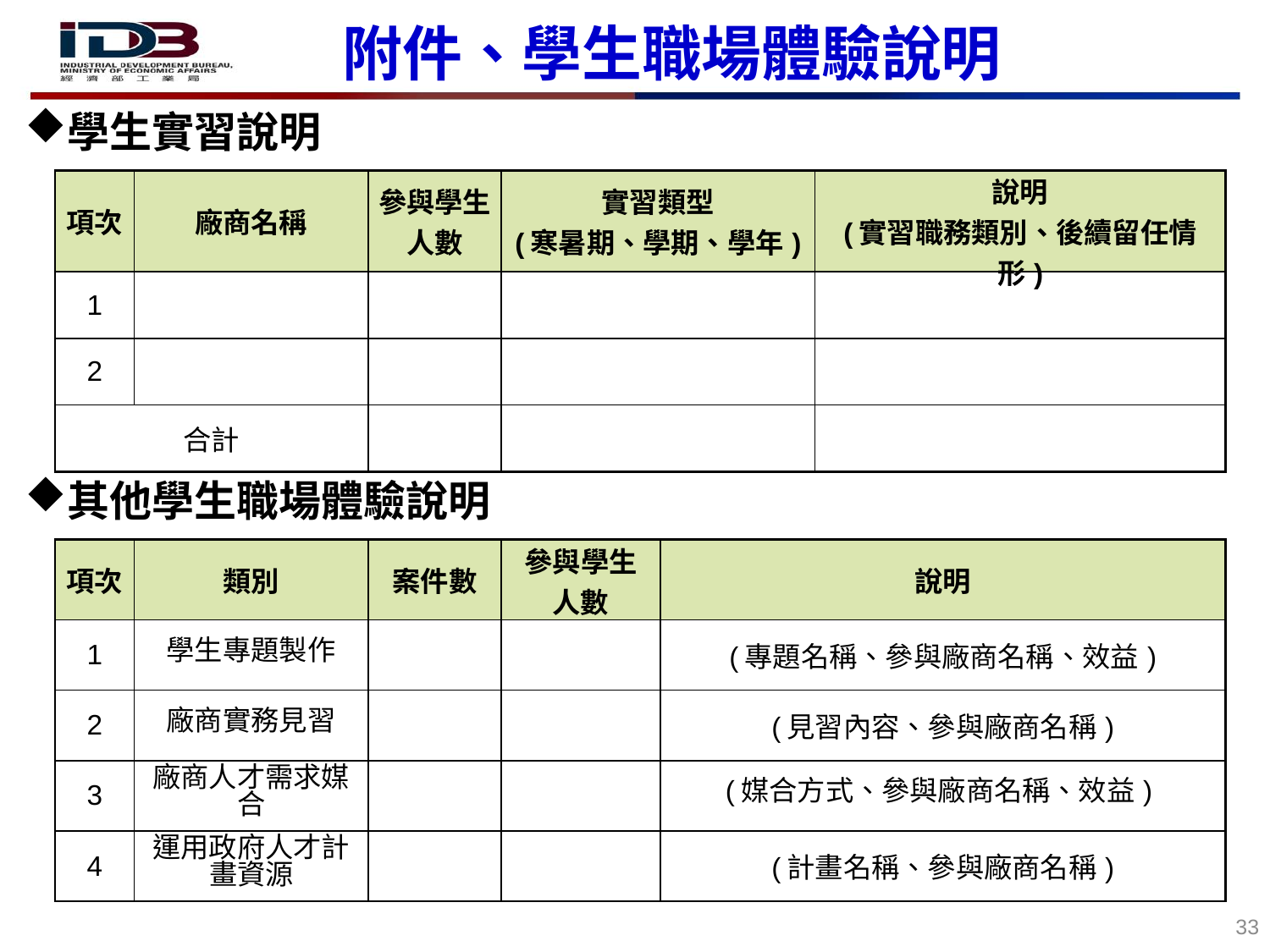

附件、學生職場體驗說明
學生實習說明
| 項次 | 廠商名稱 | 參與學生人數 | 實習類型 (寒暑期、學期、學年) | 說明 (實習職務類別、後續留任情形) |
| --- | --- | --- | --- | --- |
| 1 |  |  |  |  |
| 2 |  |  |  |  |
| 合計 |  |  |  |  |
其他學生職場體驗說明
| 項次 | 類別 | 案件數 | 參與學生人數 | 說明 |
| --- | --- | --- | --- | --- |
| 1 | 學生專題製作 |  |  | (專題名稱、參與廠商名稱、效益) |
| 2 | 廠商實務見習 |  |  | (見習內容、參與廠商名稱) |
| 3 | 廠商人才需求媒合 |  |  | (媒合方式、參與廠商名稱、效益) |
| 4 | 運用政府人才計畫資源 |  |  | (計畫名稱、參與廠商名稱) |
33